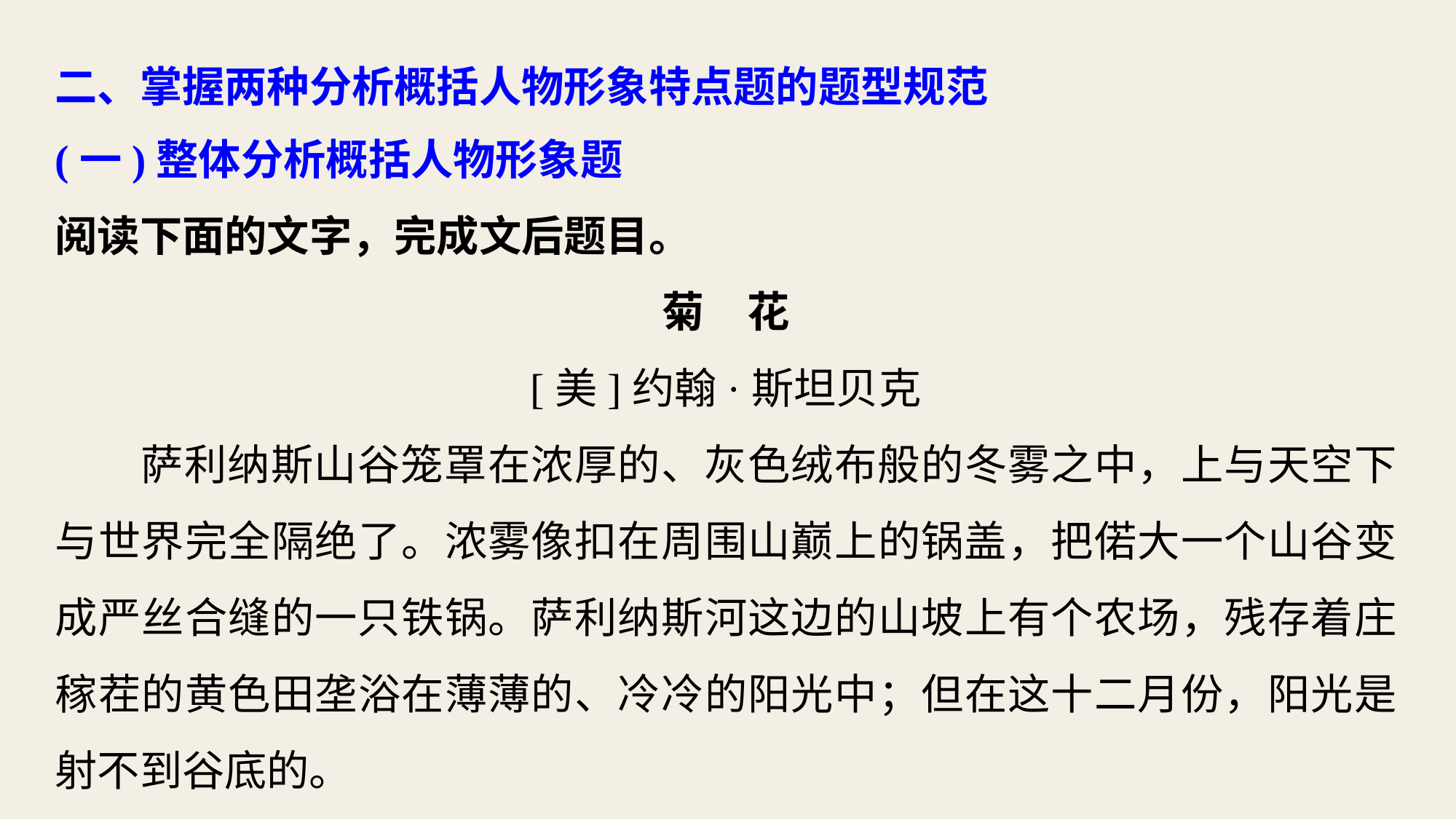

二、掌握两种分析概括人物形象特点题的题型规范
(一)整体分析概括人物形象题
阅读下面的文字，完成文后题目。
菊　花
[美]约翰·斯坦贝克
萨利纳斯山谷笼罩在浓厚的、灰色绒布般的冬雾之中，上与天空下与世界完全隔绝了。浓雾像扣在周围山巅上的锅盖，把偌大一个山谷变成严丝合缝的一只铁锅。萨利纳斯河这边的山坡上有个农场，残存着庄稼茬的黄色田垄浴在薄薄的、冷冷的阳光中；但在这十二月份，阳光是射不到谷底的。